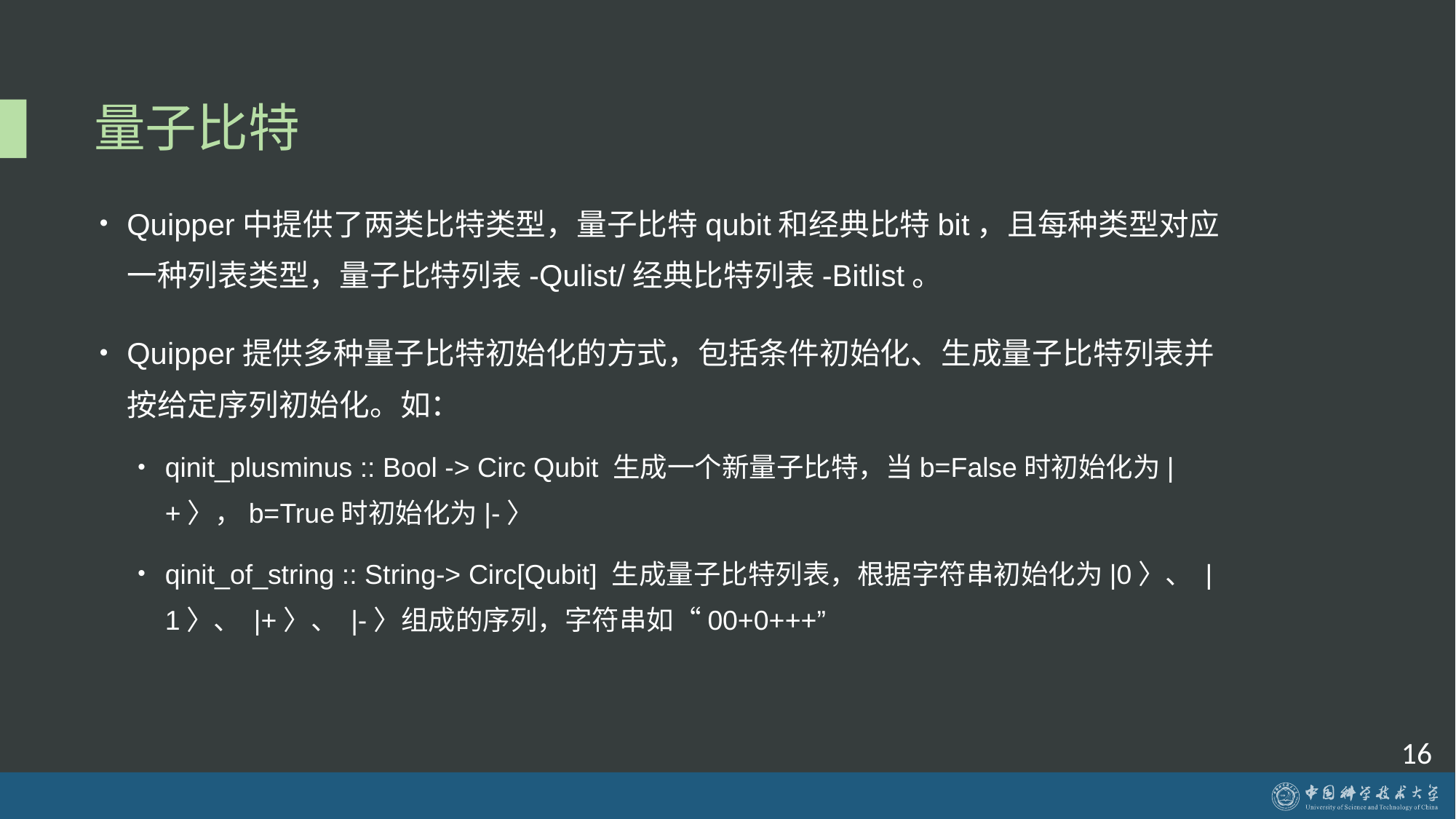

# 量子比特
Quipper中提供了两类比特类型，量子比特qubit和经典比特bit，且每种类型对应一种列表类型，量子比特列表-Qulist/经典比特列表-Bitlist。
Quipper提供多种量子比特初始化的方式，包括条件初始化、生成量子比特列表并按给定序列初始化。如：
qinit_plusminus :: Bool -> Circ Qubit 生成一个新量子比特，当b=False时初始化为|+〉，b=True时初始化为|-〉
qinit_of_string :: String-> Circ[Qubit] 生成量子比特列表，根据字符串初始化为|0〉、 |1〉、 |+〉、 |-〉组成的序列，字符串如“00+0+++”
16